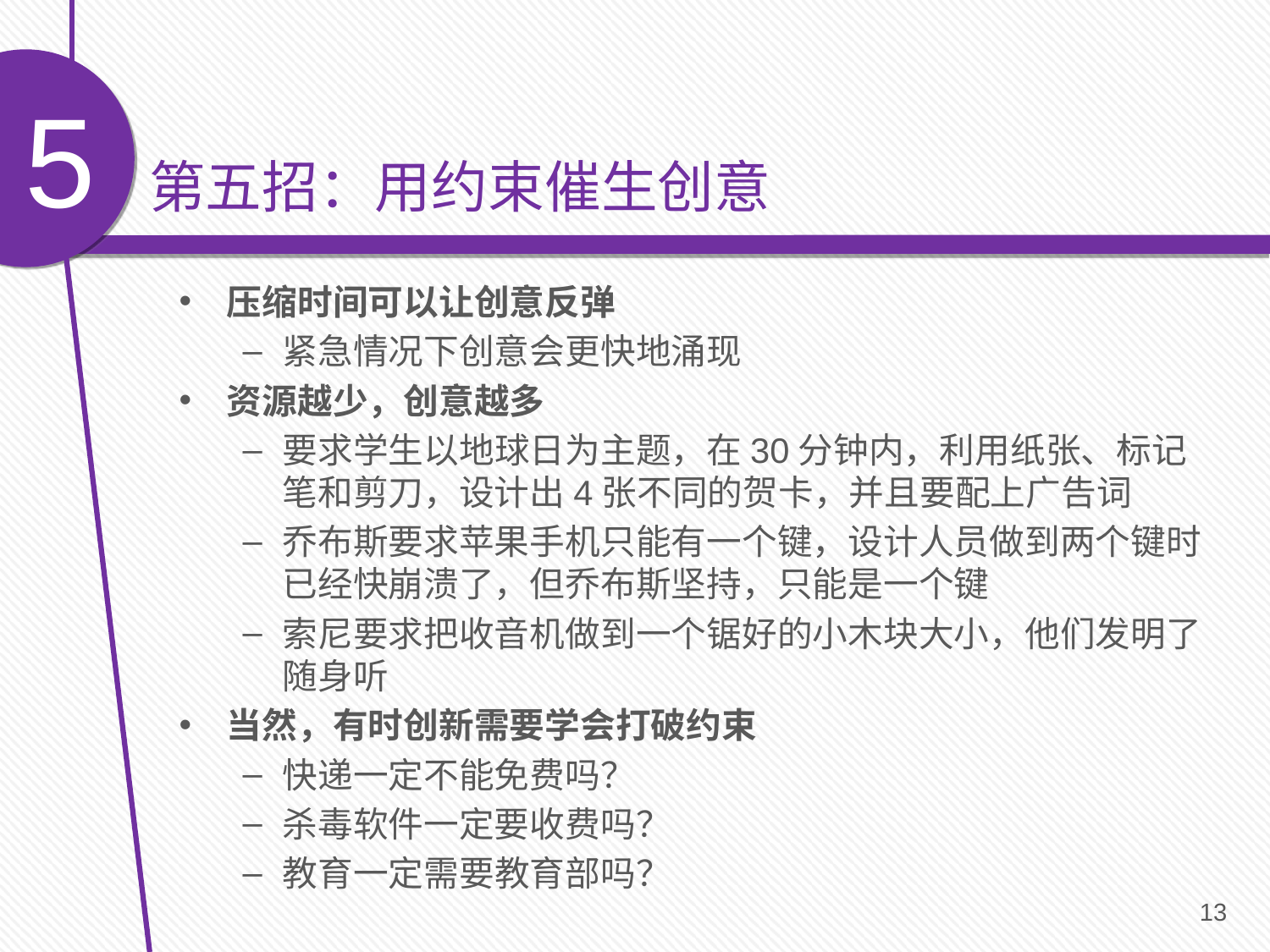

5  第五招：用约束催生创意

压缩时间可以让创意反弹
紧急情况下创意会更快地涌现
资源越少，创意越多
要求学生以地球日为主题，在30分钟内，利用纸张、标记笔和剪刀，设计出4张不同的贺卡，并且要配上广告词
乔布斯要求苹果手机只能有一个键，设计人员做到两个键时已经快崩溃了，但乔布斯坚持，只能是一个键
索尼要求把收音机做到一个锯好的小木块大小，他们发明了随身听
当然，有时创新需要学会打破约束
快递一定不能免费吗？
杀毒软件一定要收费吗？
教育一定需要教育部吗？
13